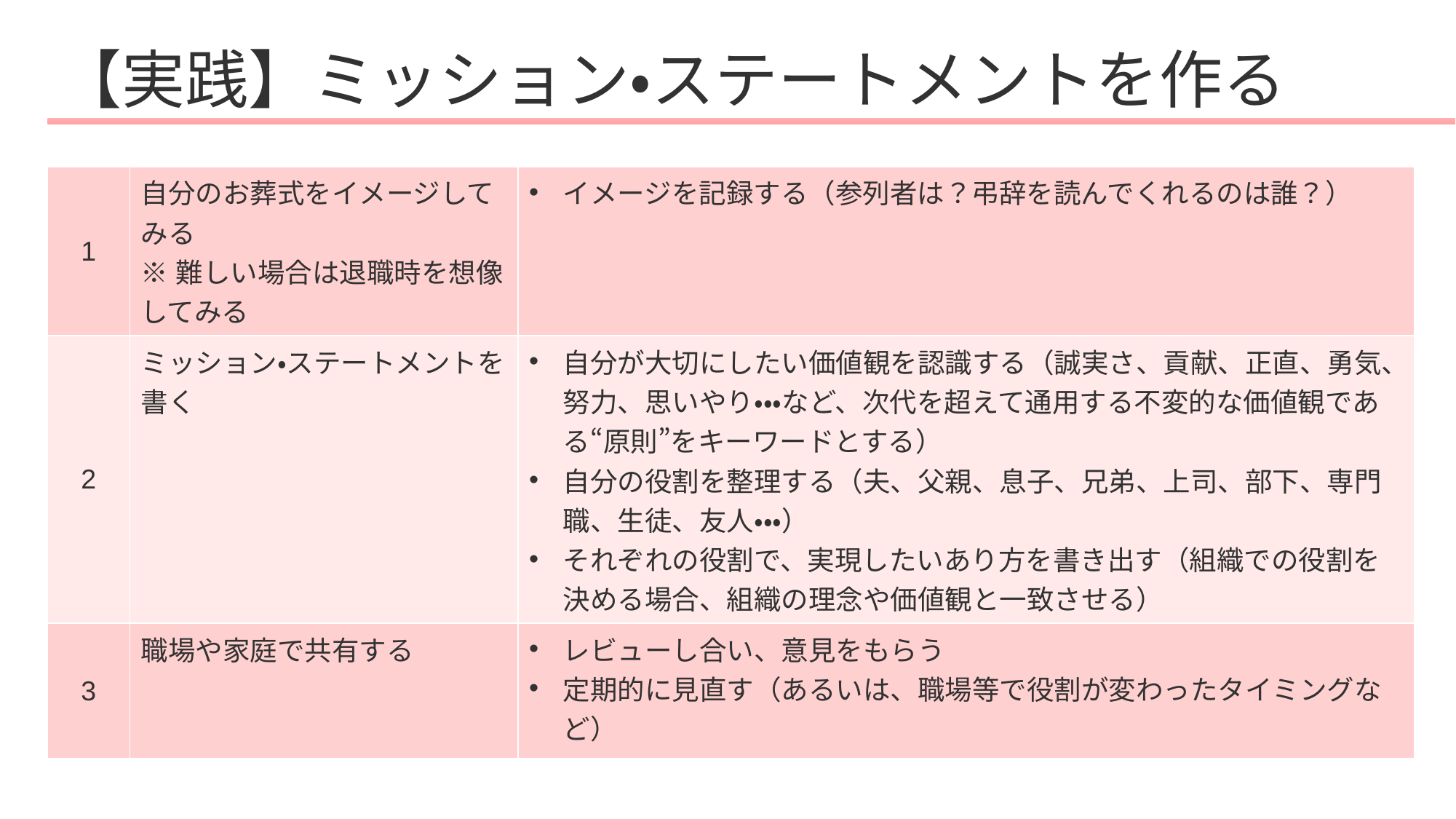

# 【実践】ミッション・ステートメントを作る
| 1 | 自分のお葬式をイメージしてみる ※難しい場合は退職時を想像してみる | イメージを記録する（参列者は？弔辞を読んでくれるのは誰？） |
| --- | --- | --- |
| 2 | ミッション・ステートメントを書く | 自分が大切にしたい価値観を認識する（誠実さ、貢献、正直、勇気、努力、思いやり・・・など、次代を超えて通用する不変的な価値観である“原則”をキーワードとする） 自分の役割を整理する（夫、父親、息子、兄弟、上司、部下、専門職、生徒、友人・・・） それぞれの役割で、実現したいあり方を書き出す（組織での役割を決める場合、組織の理念や価値観と一致させる） |
| 3 | 職場や家庭で共有する | レビューし合い、意見をもらう 定期的に見直す（あるいは、職場等で役割が変わったタイミングなど） |
35